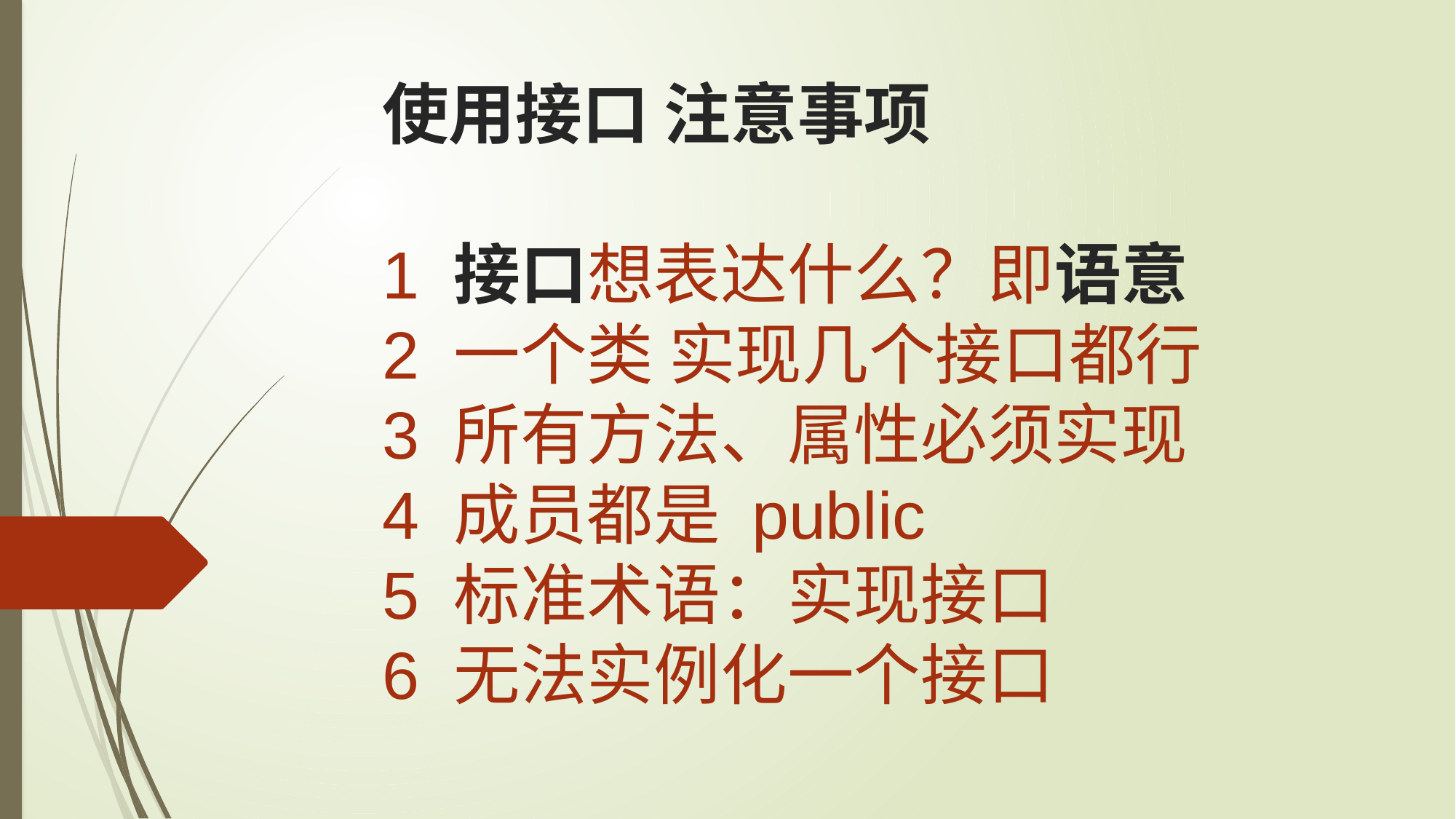

使用接口 注意事项

1 接口想表达什么？即语意
2 一个类 实现几个接口都行
3 所有方法、属性必须实现
4 成员都是 public
5 标准术语：实现接口
6 无法实例化一个接口